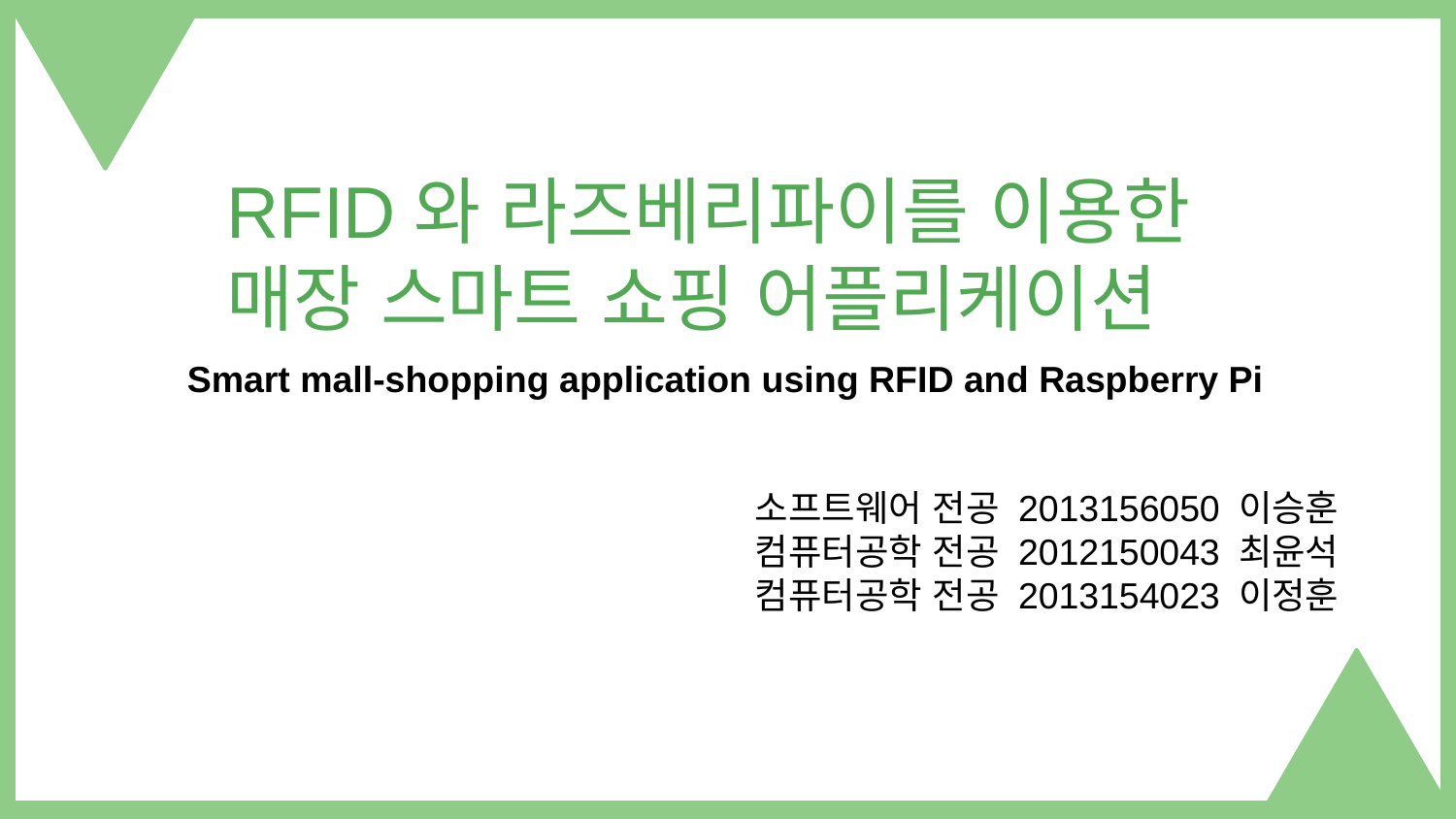

RFID와 라즈베리파이를 이용한 매장 스마트 쇼핑 어플리케이션
Smart mall-shopping application using RFID and Raspberry Pi
소프트웨어 전공 2013156050 이승훈
컴퓨터공학 전공 2012150043 최윤석
컴퓨터공학 전공 2013154023 이정훈